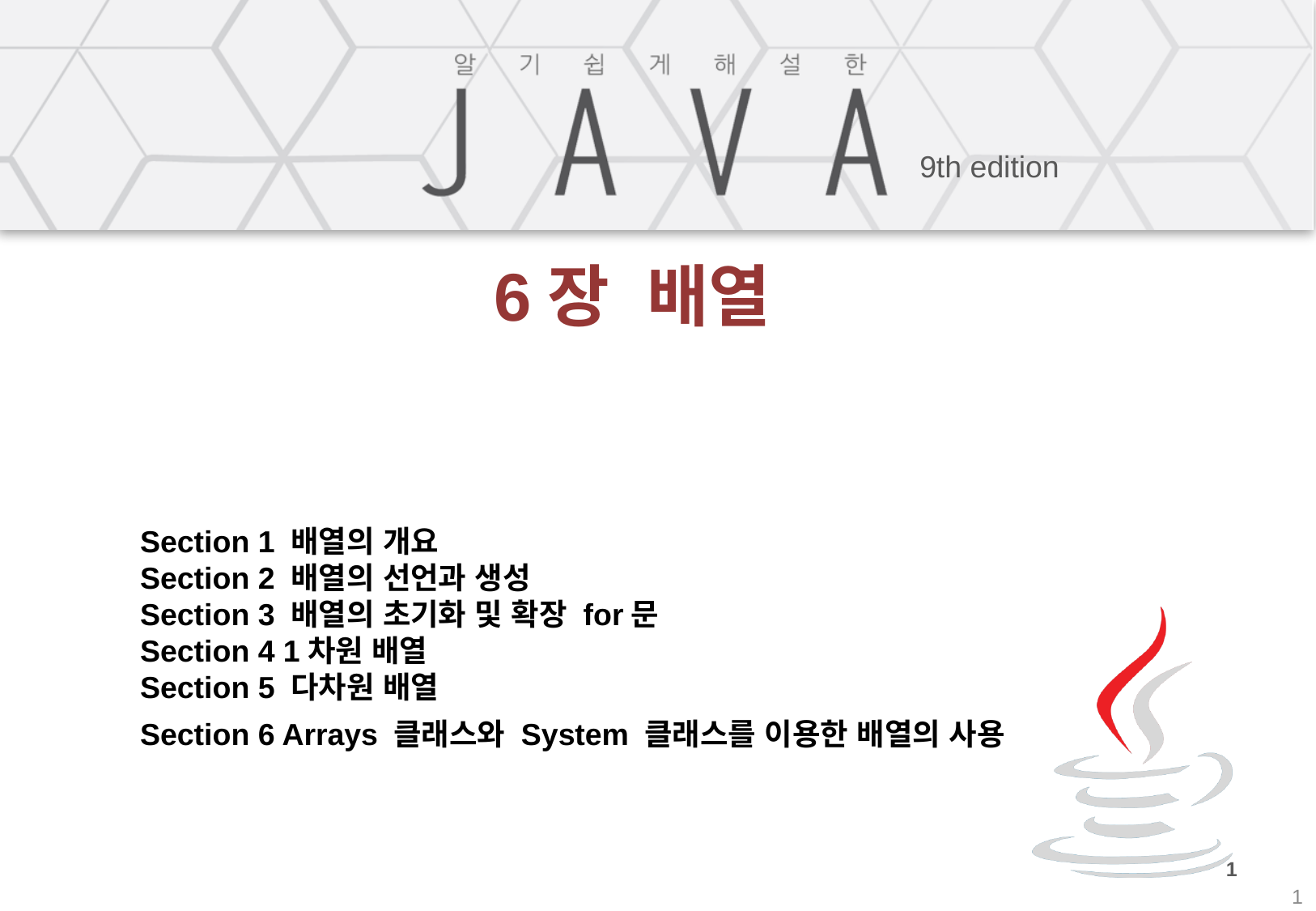

# 6장  배열

Section 1 배열의 개요
Section 2 배열의 선언과 생성
Section 3 배열의 초기화 및 확장 for문
Section 4 1차원 배열
Section 5 다차원 배열
Section 6 Arrays 클래스와 System 클래스를 이용한 배열의 사용
1
1